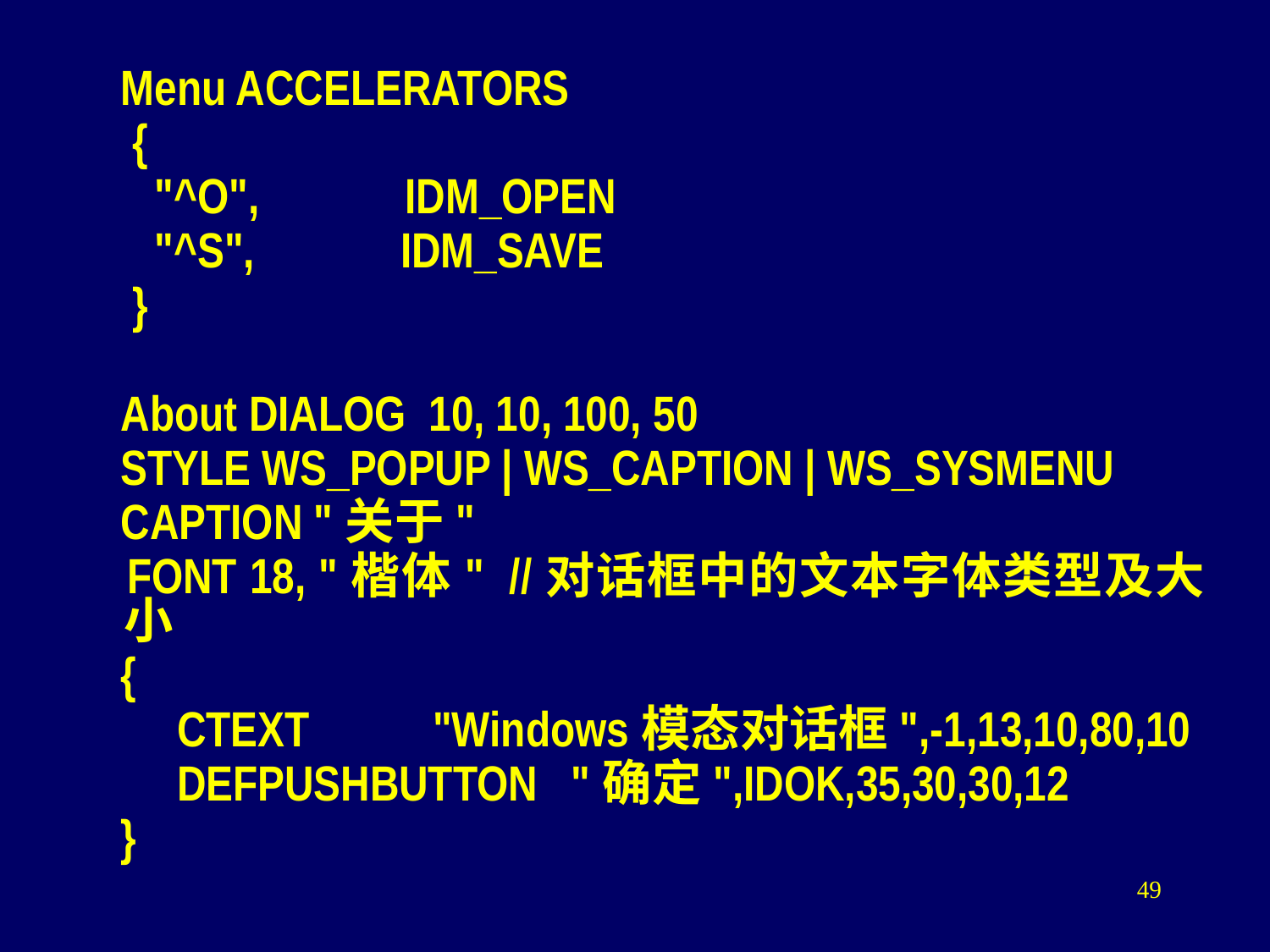

Menu ACCELERATORS
     {
       "^O",             IDM_OPEN
       "^S",             IDM_SAVE
     }

    About DIALOG  10, 10, 100, 50
    STYLE WS_POPUP | WS_CAPTION | WS_SYSMENU
    CAPTION "关于"
    FONT 18, "楷体"  //对话框中的文本字体类型及大小
    {
         CTEXT           "Windows模态对话框",-1,13,10,80,10
         DEFPUSHBUTTON   "确定",IDOK,35,30,30,12
    }
49